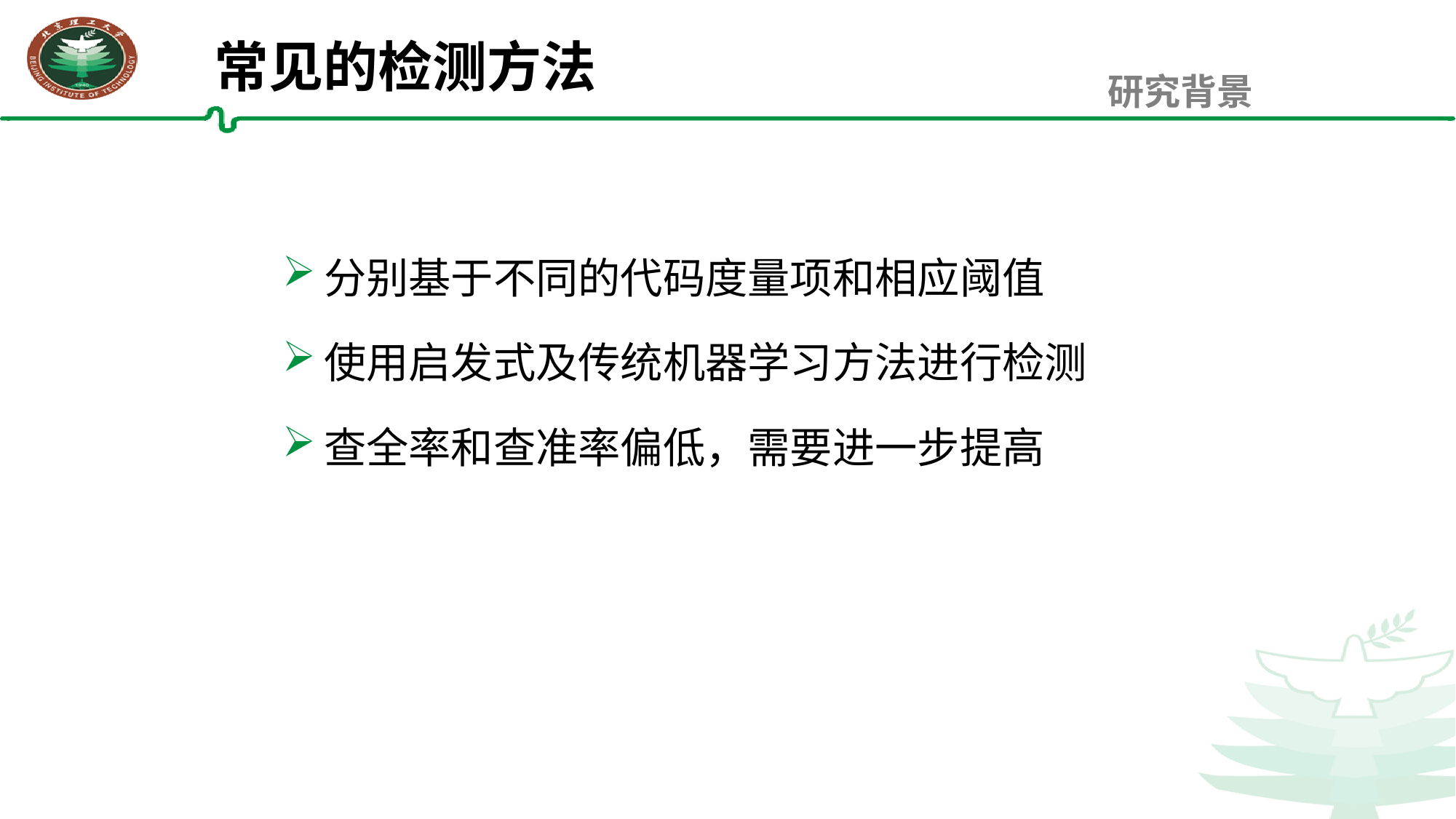

常见的检测方法
研究背景
分别基于不同的代码度量项和相应阈值
使用启发式及传统机器学习方法进行检测
查全率和查准率偏低，需要进一步提高